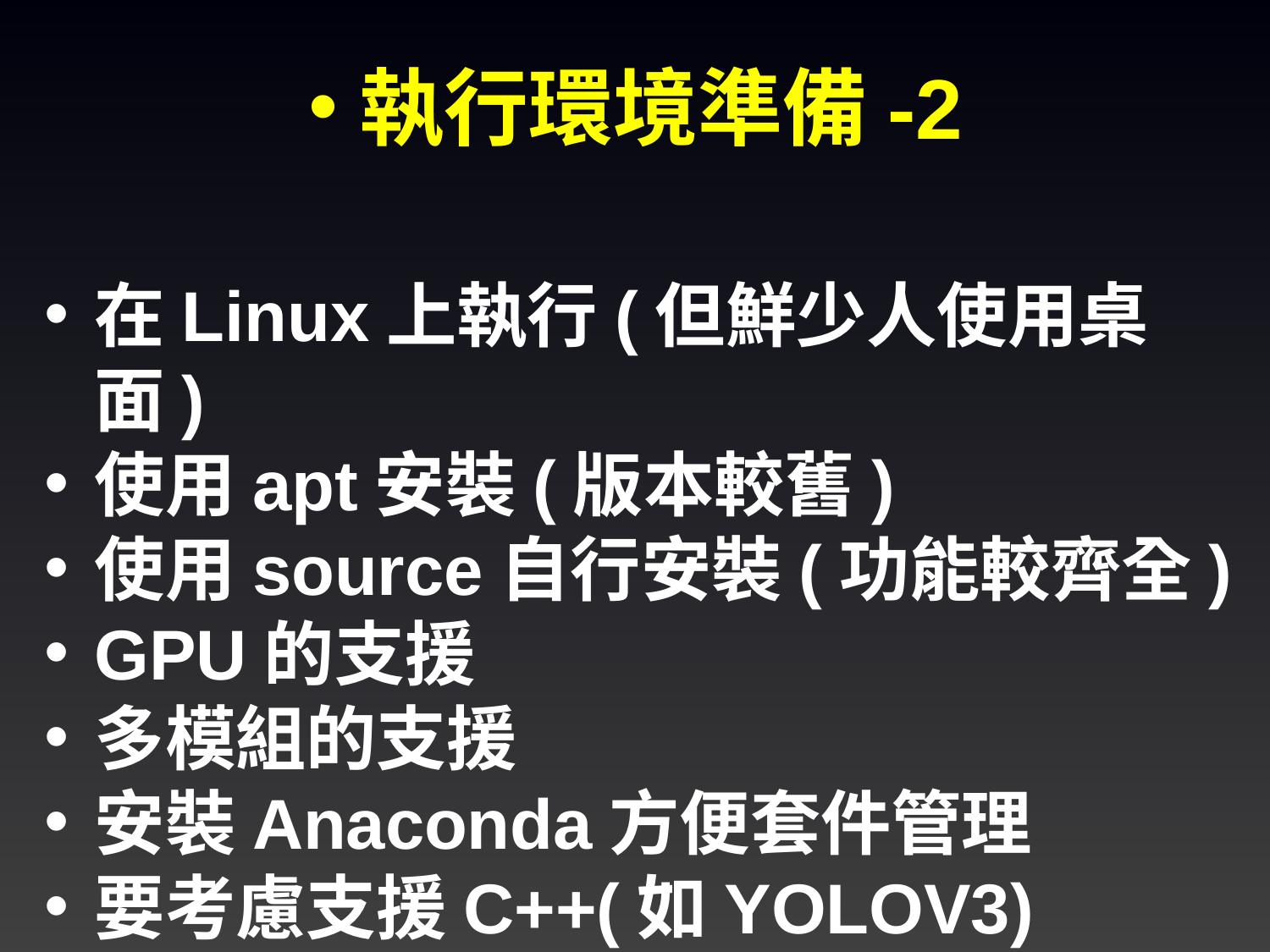

執行環境準備-2
在Linux上執行(但鮮少人使用桌面)
使用apt安裝(版本較舊)
使用source自行安裝(功能較齊全)
GPU的支援
多模組的支援
安裝Anaconda方便套件管理
要考慮支援C++(如YOLOV3)